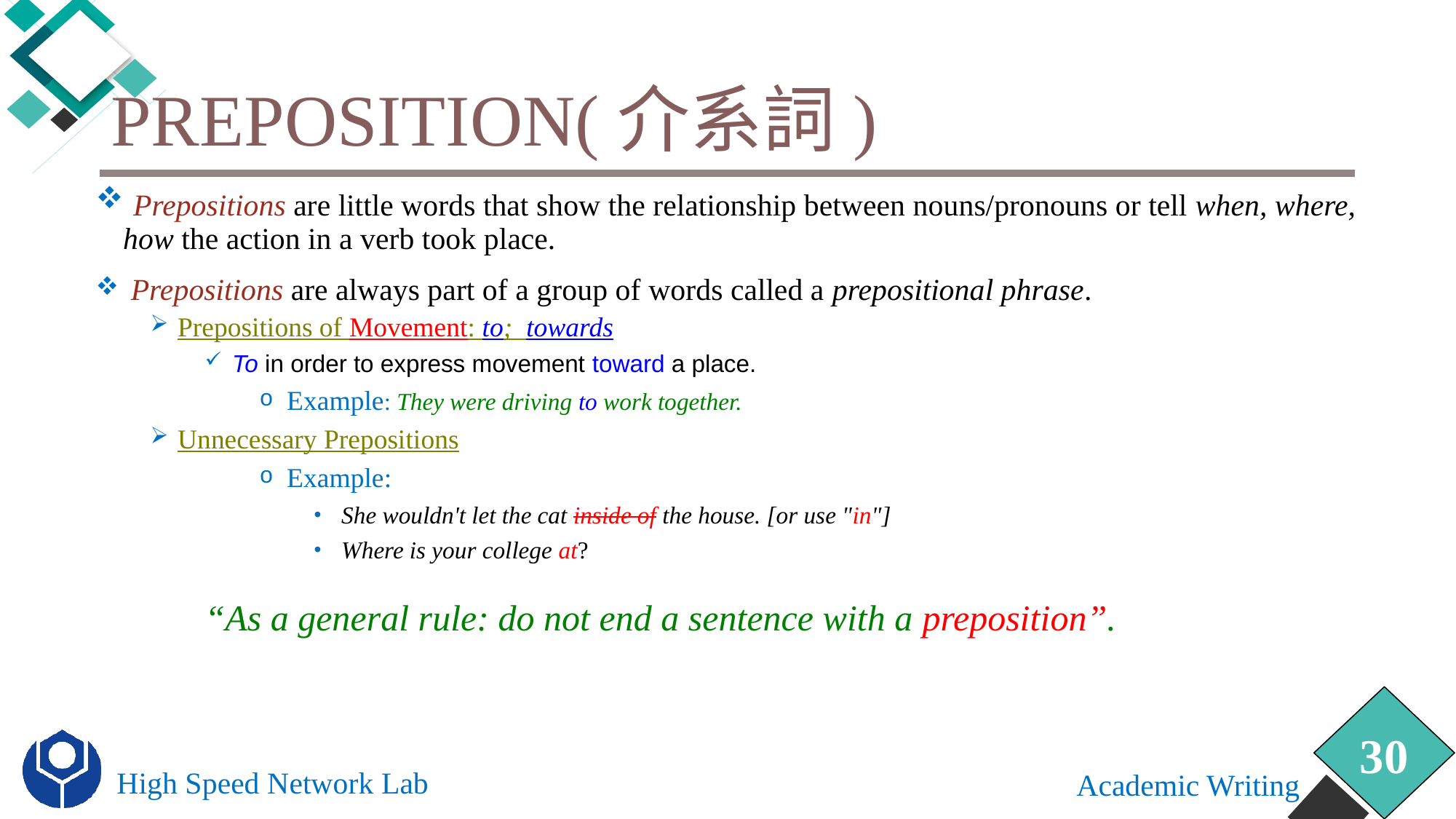

# Preposition(介系詞)
 Prepositions are little words that show the relationship between nouns/pronouns or tell when, where, how the action in a verb took place.
 Prepositions are always part of a group of words called a prepositional phrase.
Prepositions of Movement: to;  towards
To in order to express movement toward a place.
Example: They were driving to work together.
Unnecessary Prepositions
Example:
She wouldn't let the cat inside of the house. [or use "in"]
Where is your college at?
“As a general rule: do not end a sentence with a preposition”.